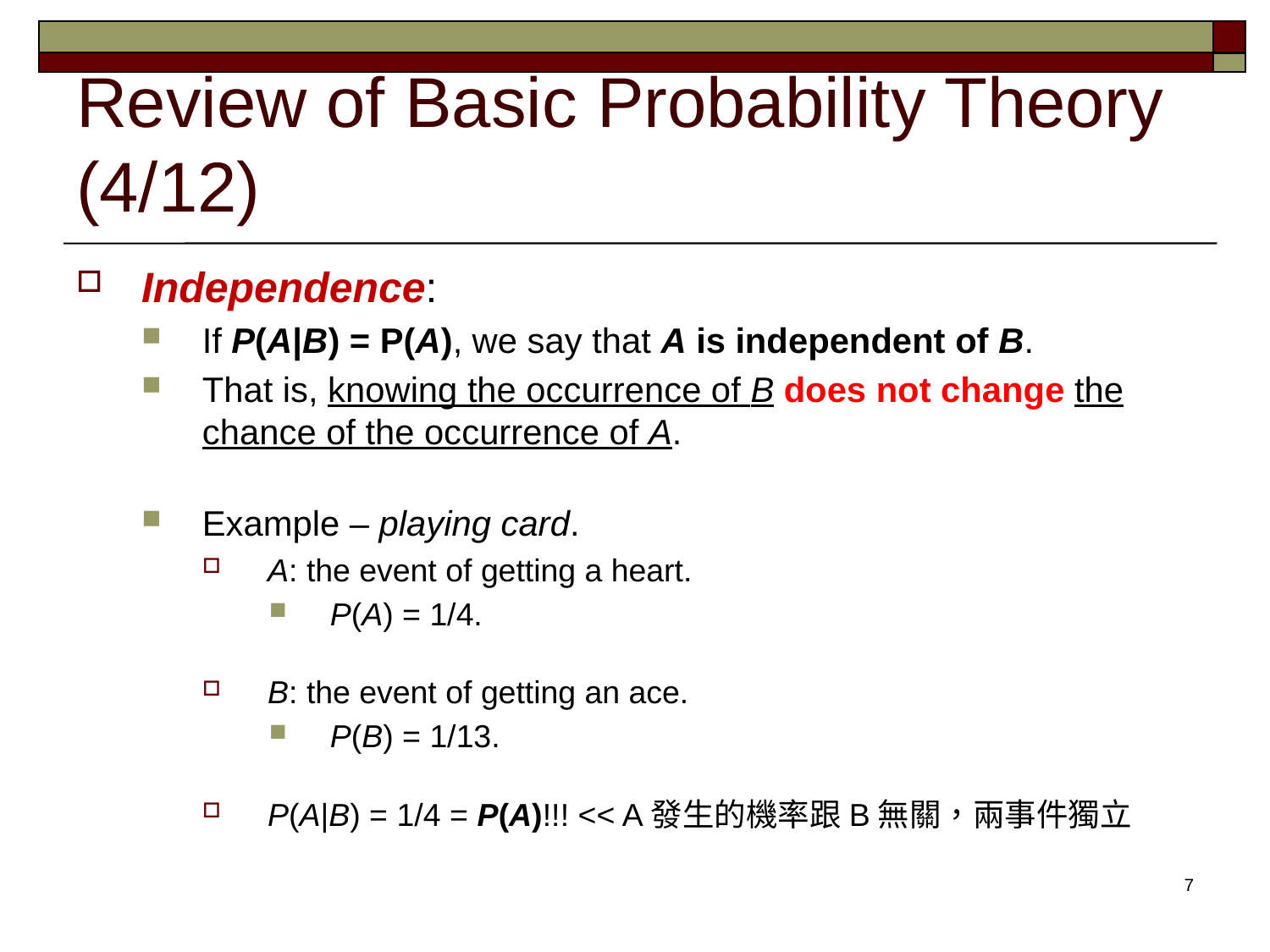

# Review of Basic Probability Theory (4/12)
Independence:
If P(A|B) = P(A), we say that A is independent of B.
That is, knowing the occurrence of B does not change the chance of the occurrence of A.

Example – playing card.
A: the event of getting a heart.
P(A) = 1/4.

B: the event of getting an ace.
P(B) = 1/13.

P(A|B) = 1/4 = P(A)!!! << A發生的機率跟B無關，兩事件獨立
7